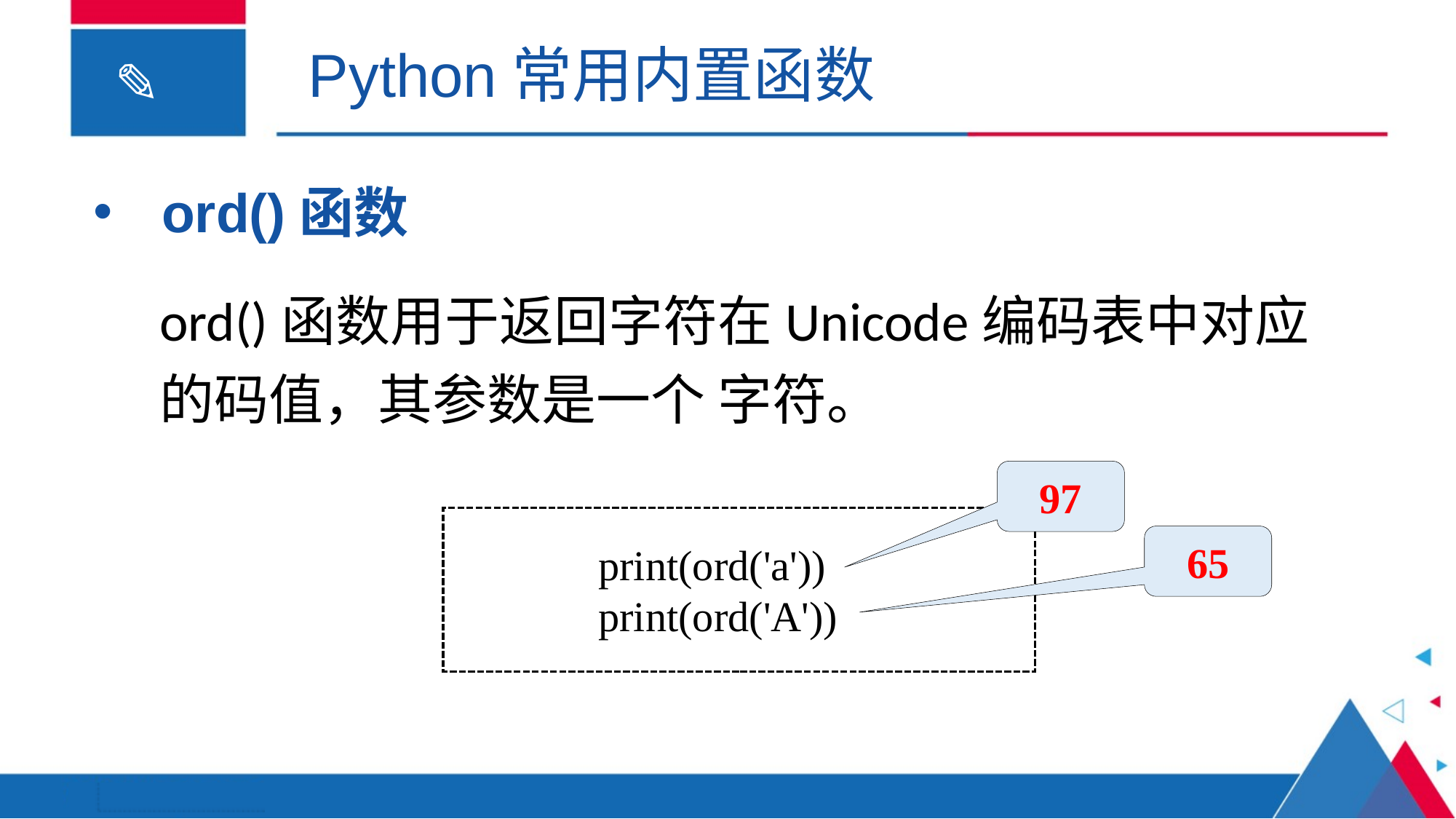

Python常用内置函数
ord()函数
ord()函数用于返回字符在Unicode编码表中对应的码值，其参数是一个 字符。
97

65
print(ord('a'))
print(ord('A'))